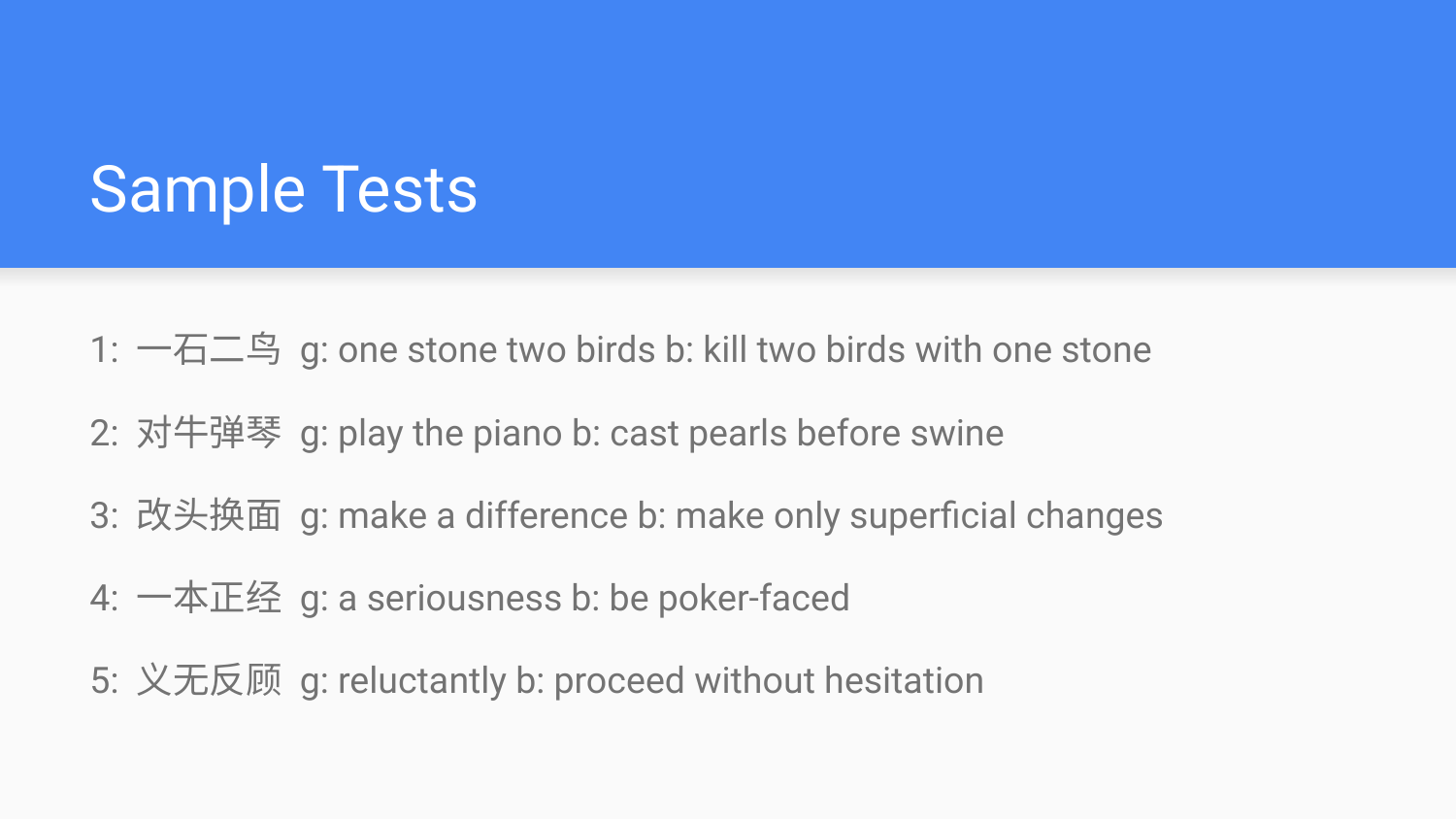

# Sample Tests
1: 一石二鸟 g: one stone two birds b: kill two birds with one stone
2: 对牛弹琴 g: play the piano b: cast pearls before swine
3: 改头换面 g: make a difference b: make only superficial changes
4: 一本正经 g: a seriousness b: be poker-faced
5: 义无反顾 g: reluctantly b: proceed without hesitation